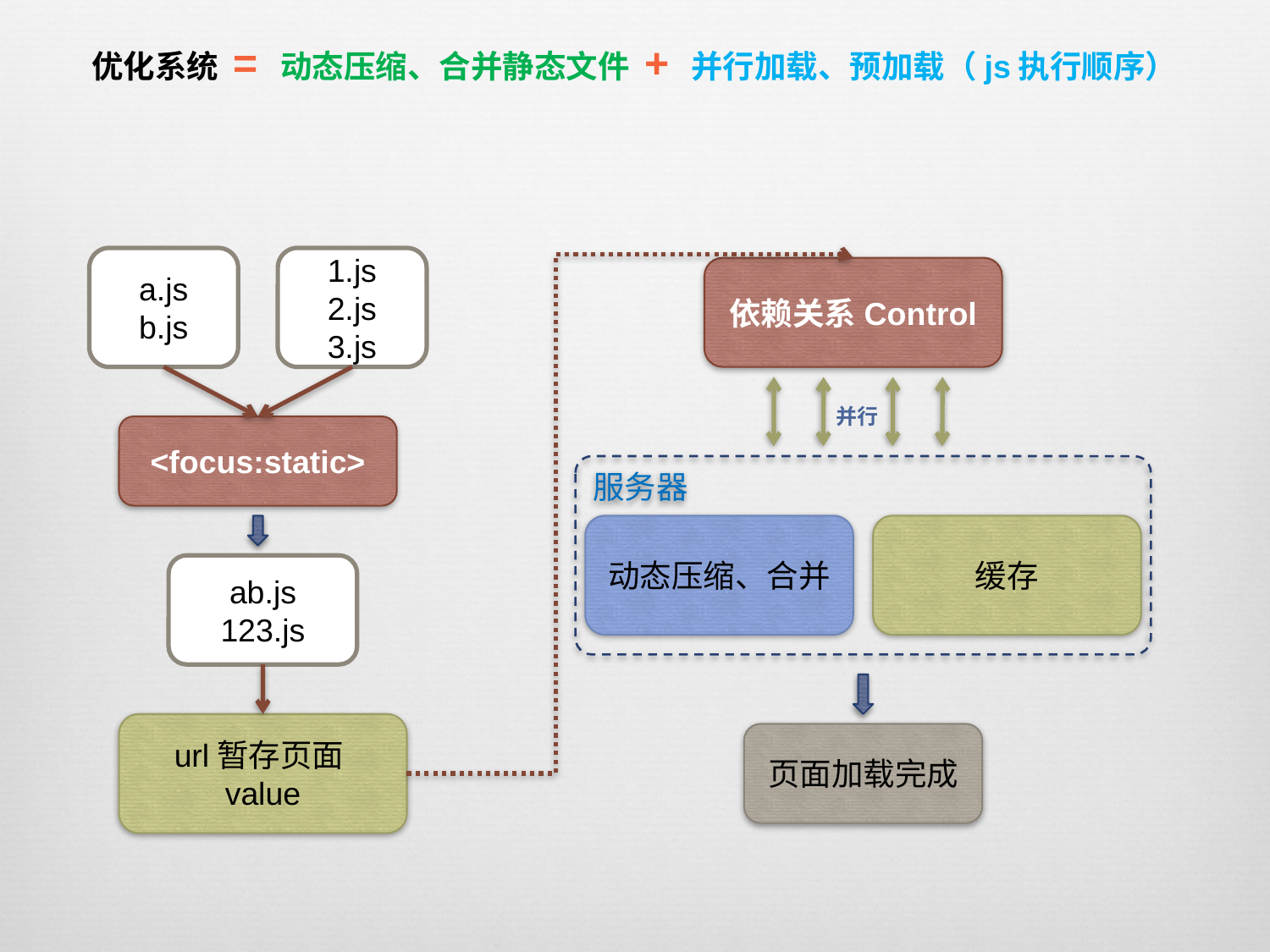

优化系统 = 动态压缩、合并静态文件 + 并行加载、预加载（js执行顺序）
a.js
b.js
1.js
2.js
3.js
依赖关系Control
并行
<focus:static>
服务器

动态压缩、合并
缓存
ab.js
123.js

url暂存页面value
页面加载完成